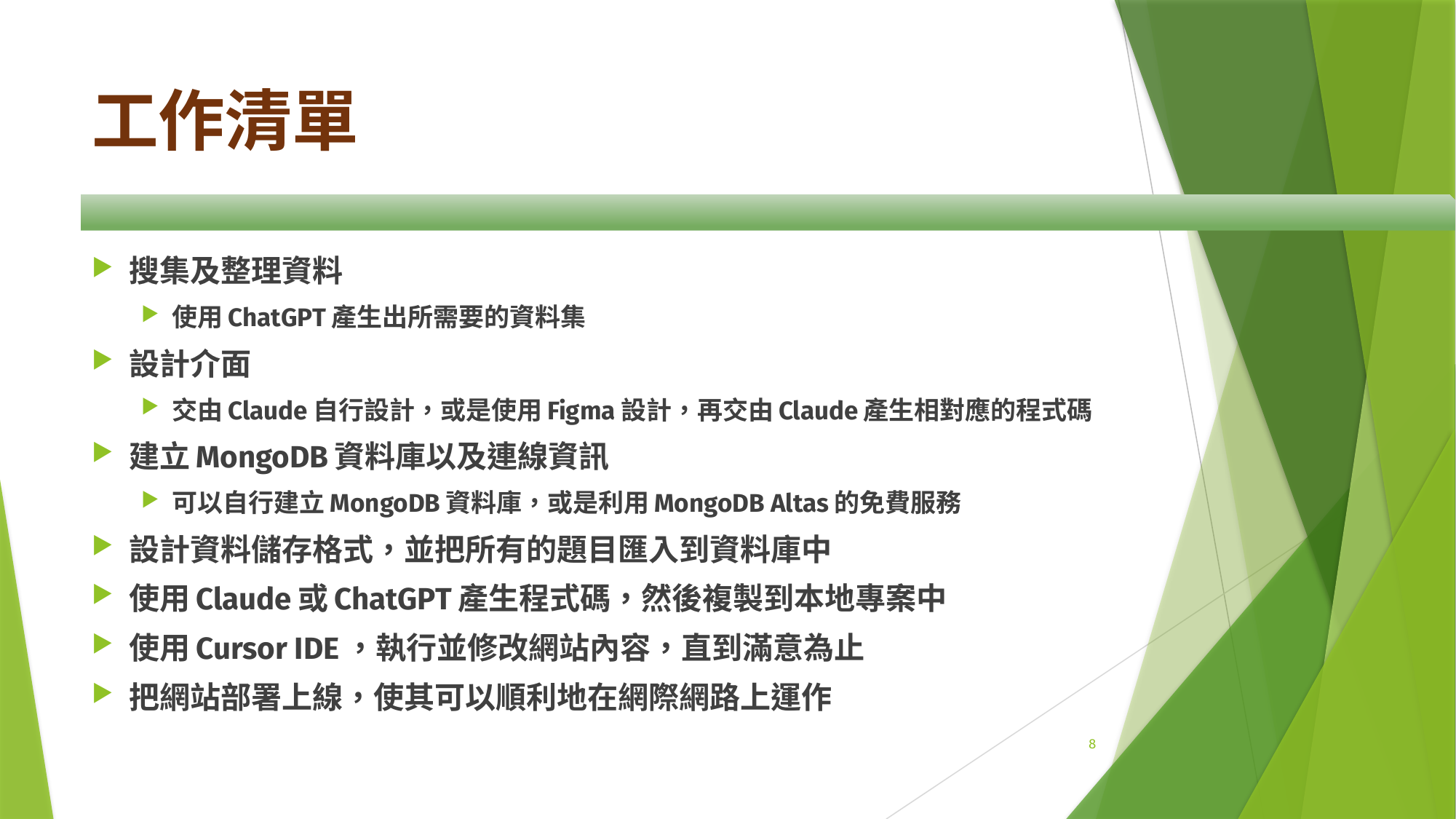

# 工作清單
搜集及整理資料
使用ChatGPT產生出所需要的資料集
設計介面
交由Claude自行設計，或是使用Figma設計，再交由Claude產生相對應的程式碼
建立MongoDB資料庫以及連線資訊
可以自行建立MongoDB資料庫，或是利用MongoDB Altas的免費服務
設計資料儲存格式，並把所有的題目匯入到資料庫中
使用Claude或ChatGPT產生程式碼，然後複製到本地專案中
使用Cursor IDE，執行並修改網站內容，直到滿意為止
把網站部署上線，使其可以順利地在網際網路上運作

8